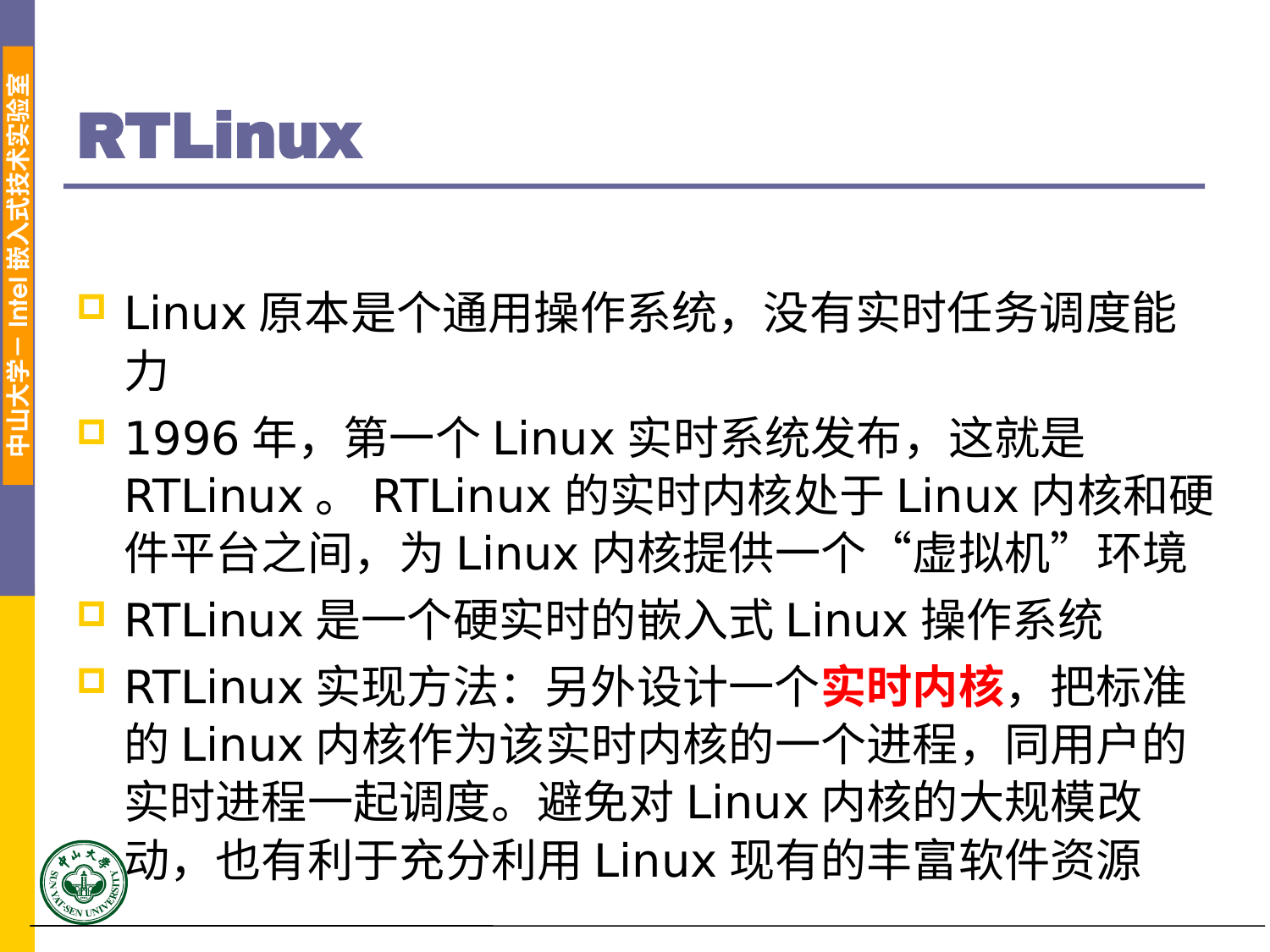

# RTLinux
Linux原本是个通用操作系统，没有实时任务调度能力
1996年，第一个Linux实时系统发布，这就是RTLinux。RTLinux的实时内核处于Linux内核和硬件平台之间，为Linux内核提供一个“虚拟机”环境
RTLinux是一个硬实时的嵌入式Linux操作系统
RTLinux实现方法：另外设计一个实时内核，把标准的Linux内核作为该实时内核的一个进程，同用户的实时进程一起调度。避免对Linux内核的大规模改动，也有利于充分利用Linux现有的丰富软件资源